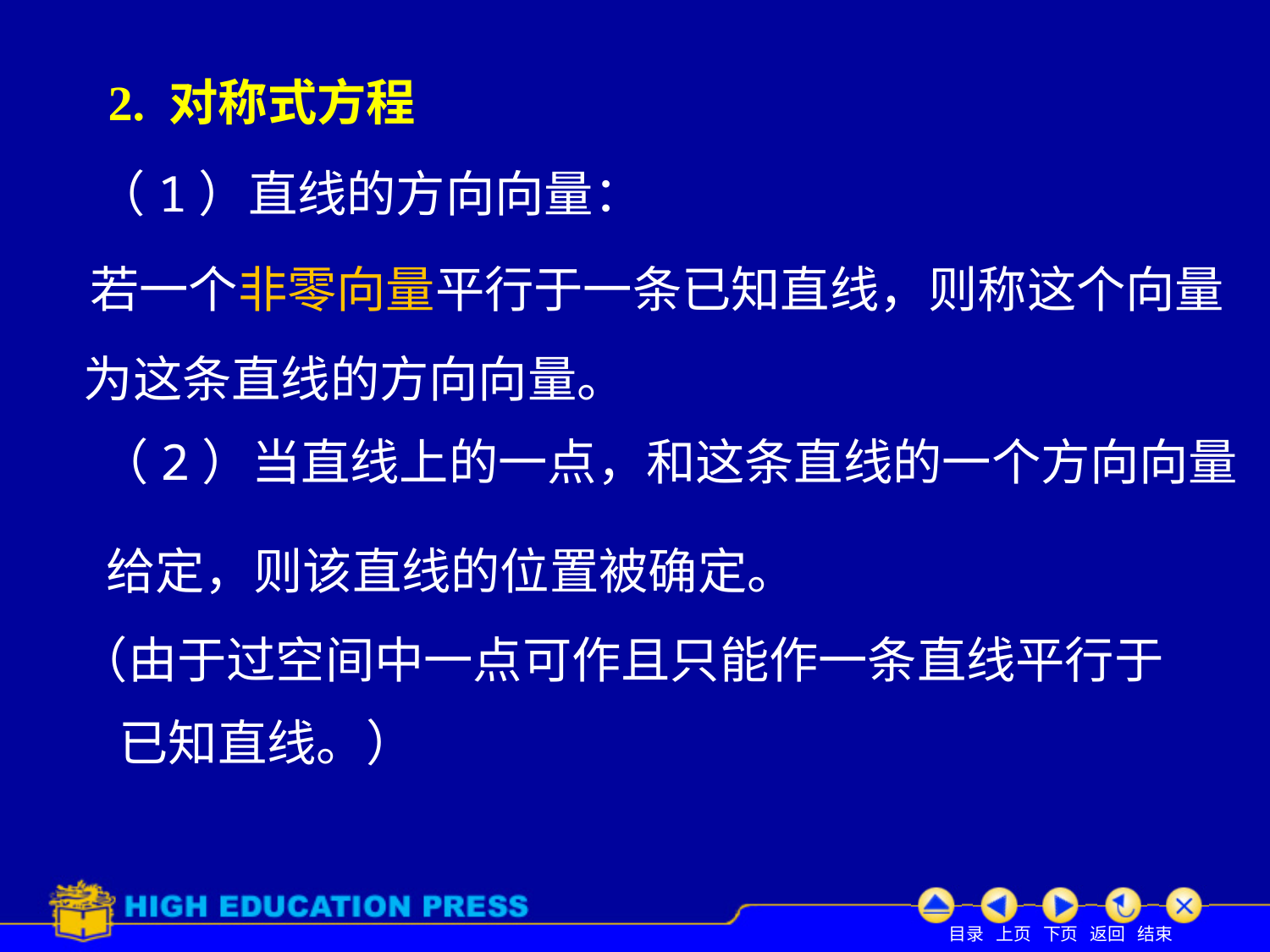

# 2. 对称式方程
（1）直线的方向向量：
若一个非零向量平行于一条已知直线，则称这个向量
为这条直线的方向向量。
（2）当直线上的一点，和这条直线的一个方向向量
给定，则该直线的位置被确定。
（由于过空间中一点可作且只能作一条直线平行于
已知直线。）